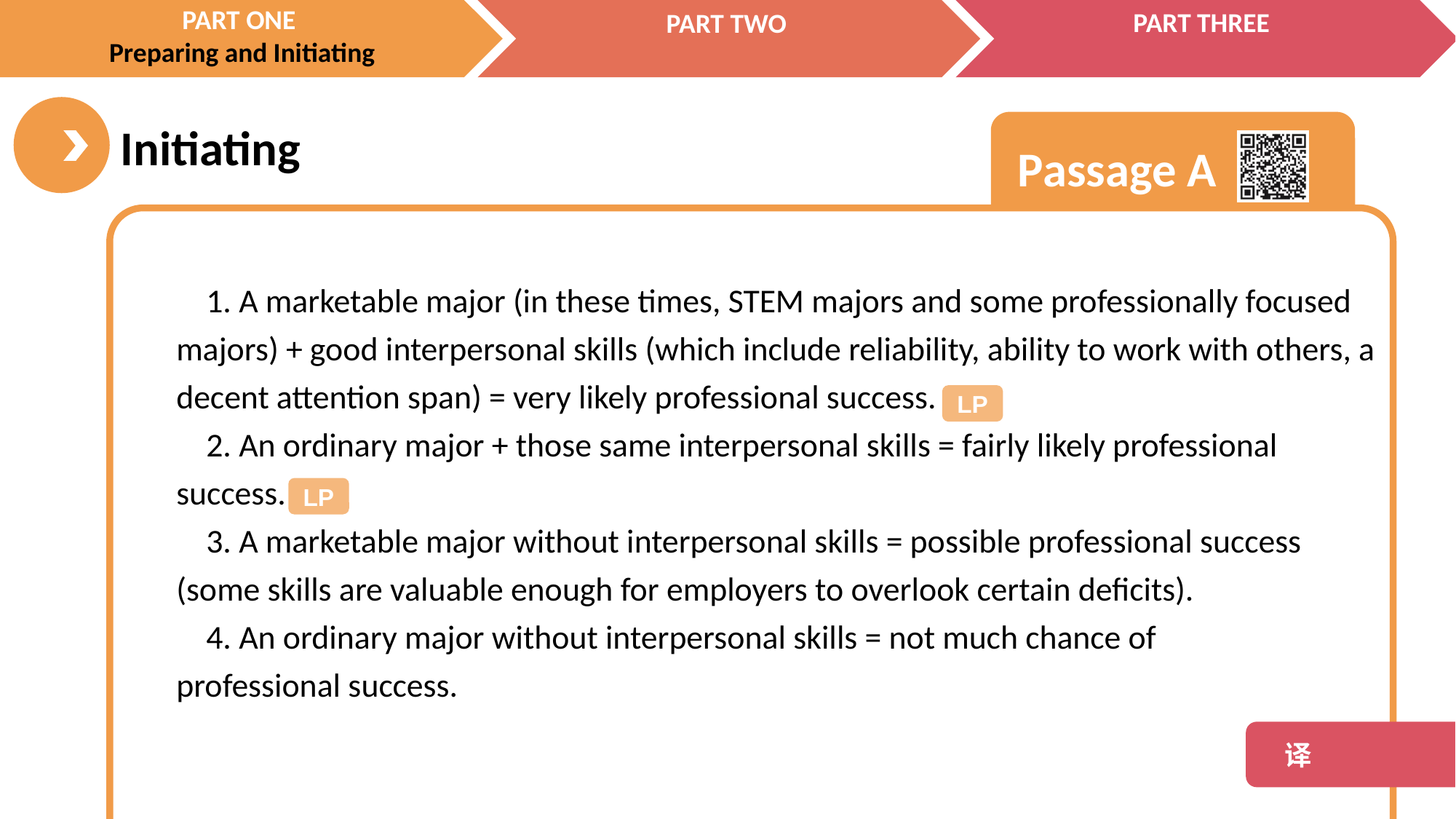

1. A marketable major (in these times, STEM majors and some professionally focused
majors) + good interpersonal skills (which include reliability, ability to work with others, a decent attention span) = very likely professional success.
    2. An ordinary major + those same interpersonal skills = fairly likely professional
success.
    3. A marketable major without interpersonal skills = possible professional success
(some skills are valuable enough for employers to overlook certain deficits).
    4. An ordinary major without interpersonal skills = not much chance of
professional success.

LP
LP
   译